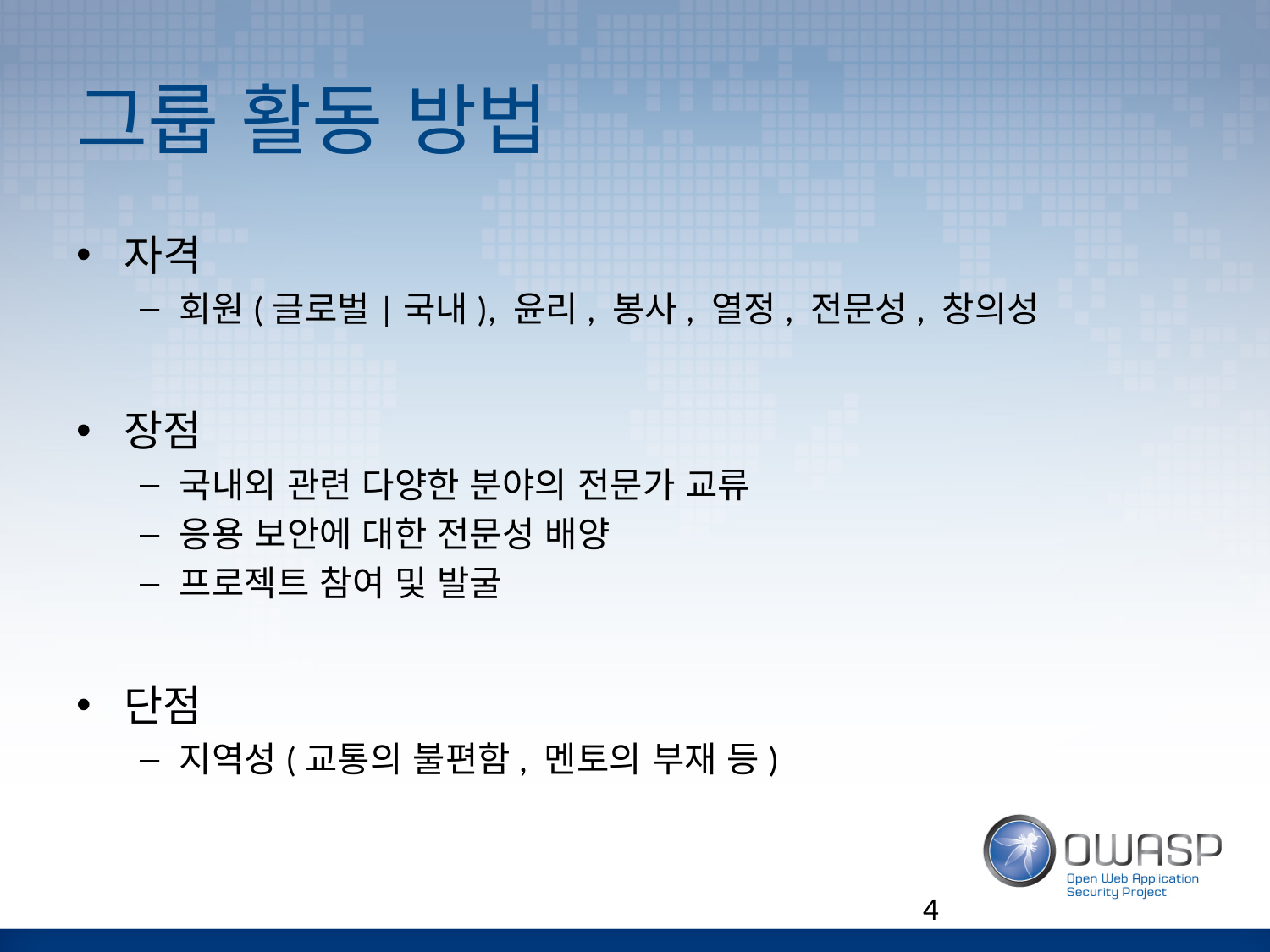

# 그룹 활동 방법
자격
회원(글로벌|국내), 윤리, 봉사, 열정, 전문성, 창의성

장점
국내외 관련 다양한 분야의 전문가 교류
응용 보안에 대한 전문성 배양
프로젝트 참여 및 발굴

단점
지역성(교통의 불편함, 멘토의 부재 등)

4